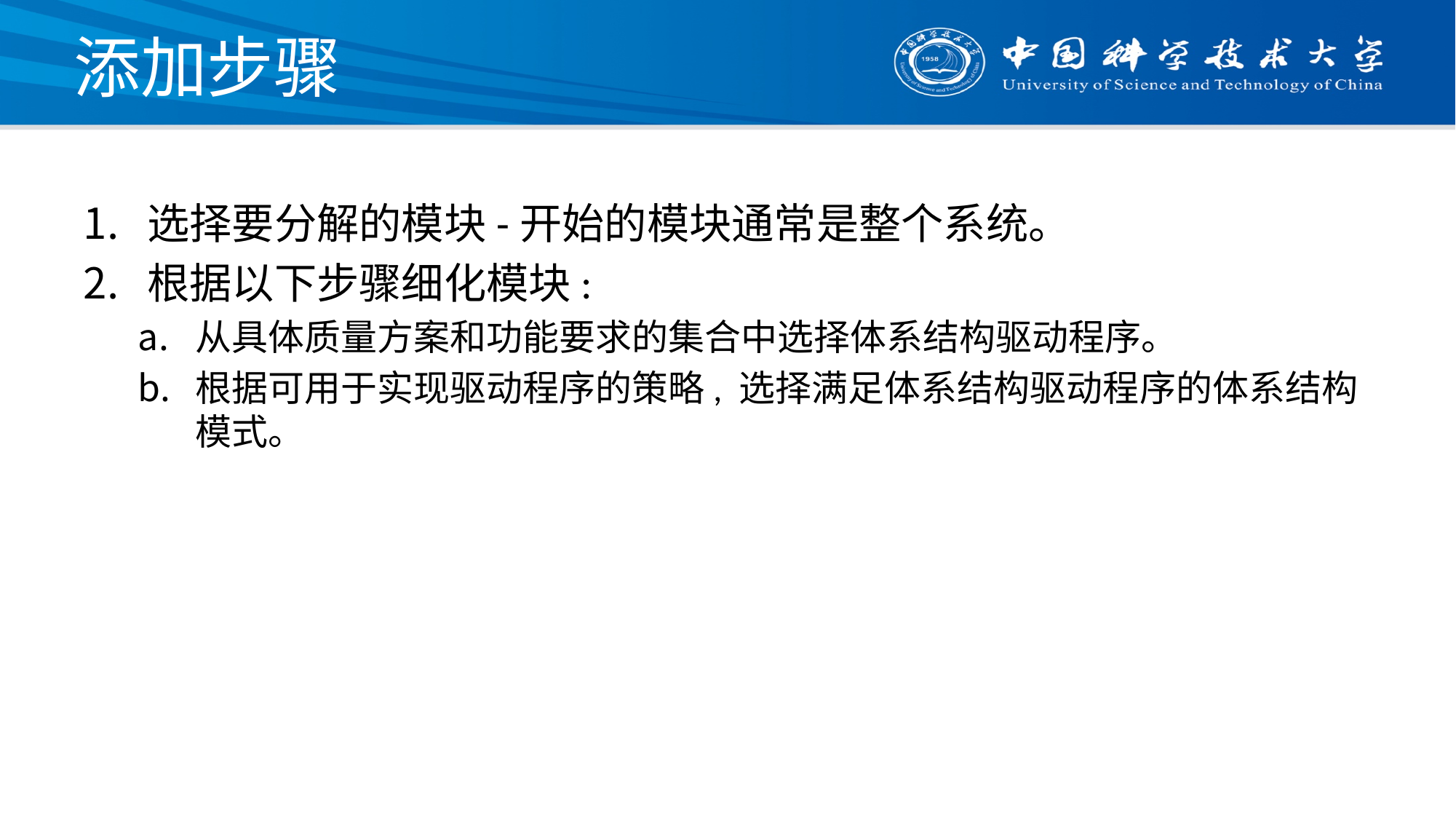

# 添加步骤
选择要分解的模块-开始的模块通常是整个系统。
根据以下步骤细化模块:
从具体质量方案和功能要求的集合中选择体系结构驱动程序。
根据可用于实现驱动程序的策略, 选择满足体系结构驱动程序的体系结构模式。